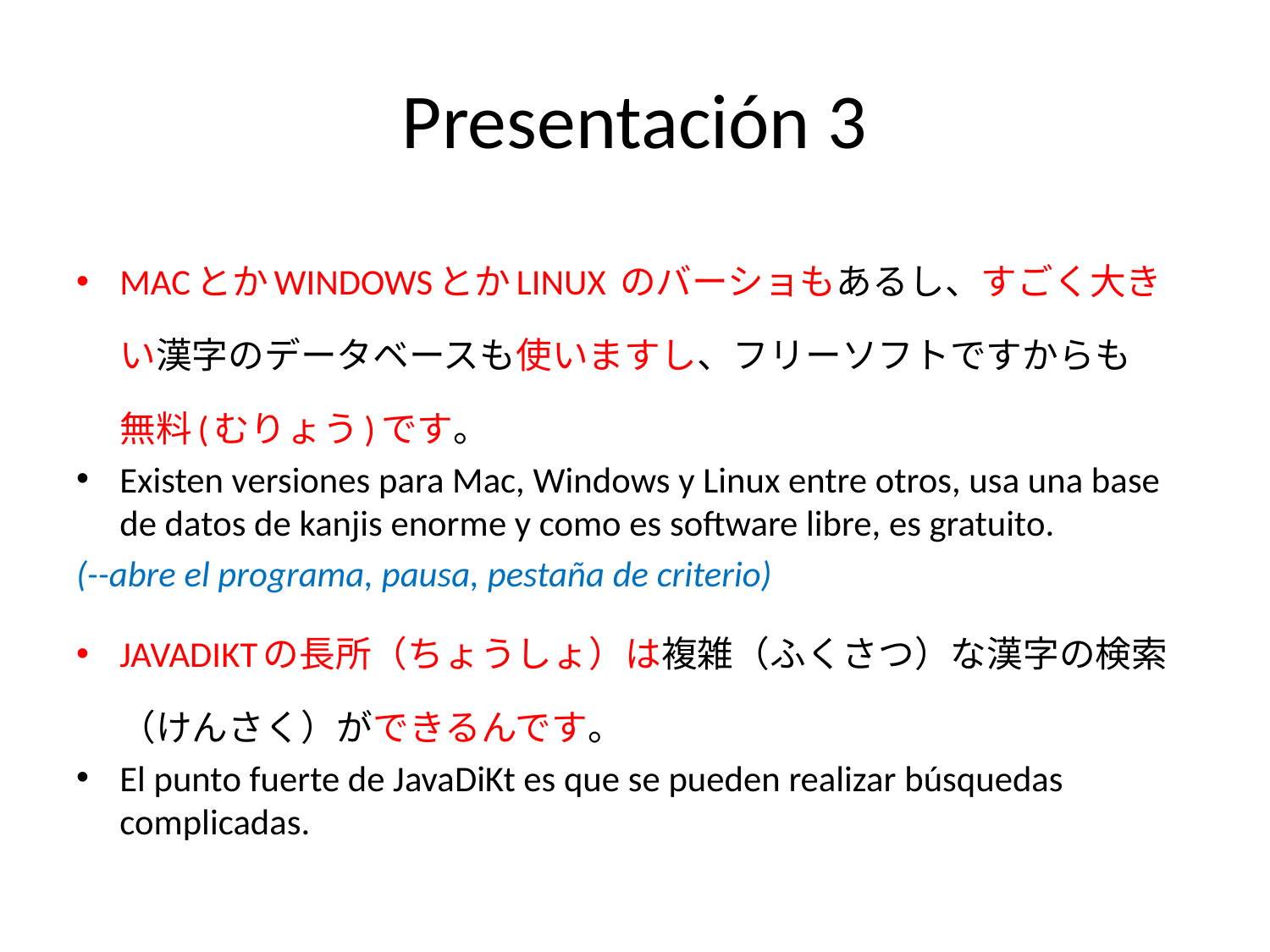

# Presentación 3
MACとかWINDOWSとかLINUX のバーショもあるし、すごく大きい漢字のデータベースも使いますし、フリーソフトですからも　無料(むりょう)です。
Existen versiones para Mac, Windows y Linux entre otros, usa una base de datos de kanjis enorme y como es software libre, es gratuito.
(--abre el programa, pausa, pestaña de criterio)
JAVADIKTの長所（ちょうしょ）は複雑（ふくさつ）な漢字の検索（けんさく）ができるんです。
El punto fuerte de JavaDiKt es que se pueden realizar búsquedas complicadas.